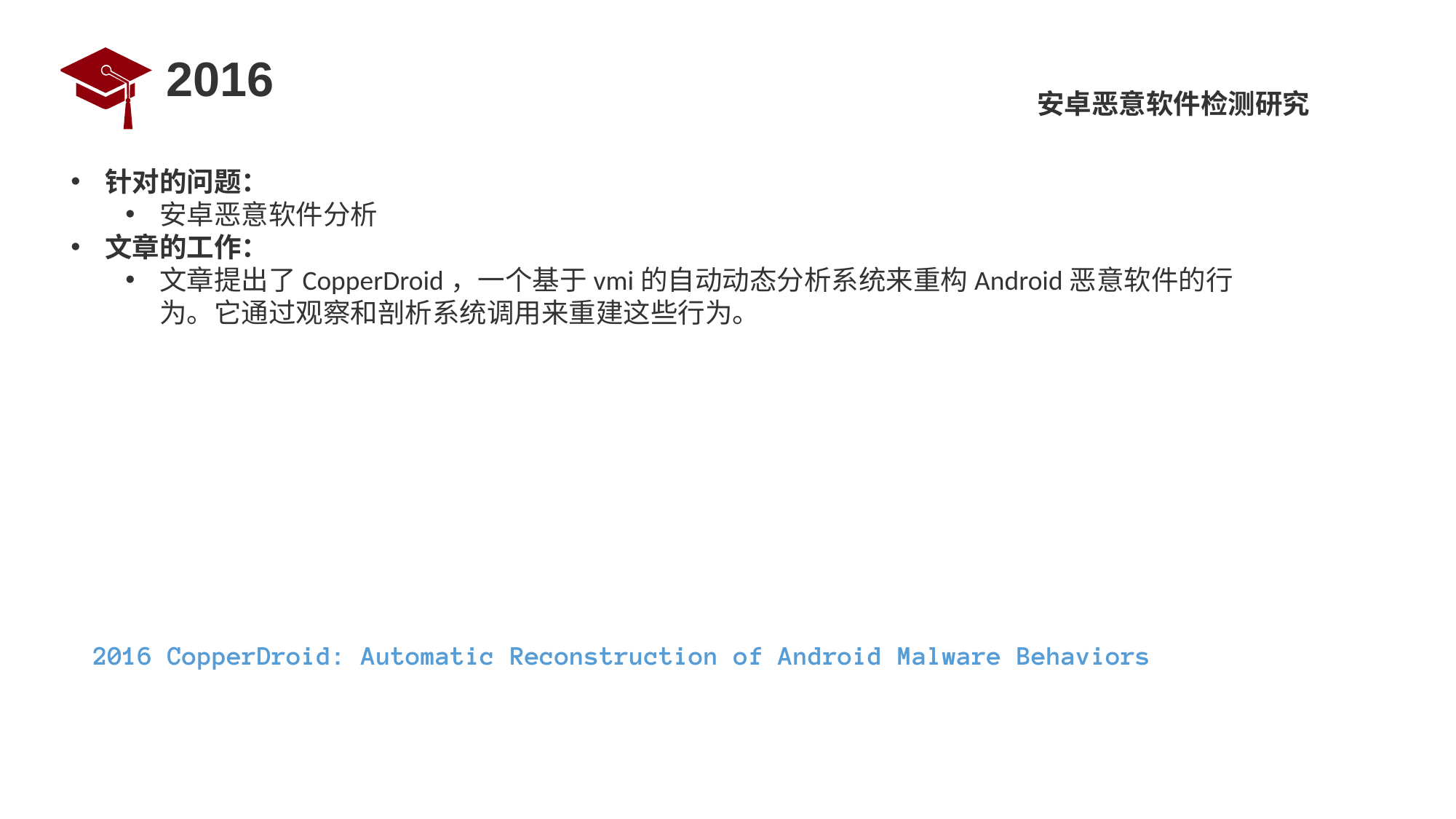

# 2016
安卓恶意软件检测研究
针对的问题：
安卓恶意软件分析
文章的工作：
文章提出了CopperDroid，一个基于vmi的自动动态分析系统来重构Android恶意软件的行为。它通过观察和剖析系统调用来重建这些行为。
2016 CopperDroid: Automatic Reconstruction of Android Malware Behaviors